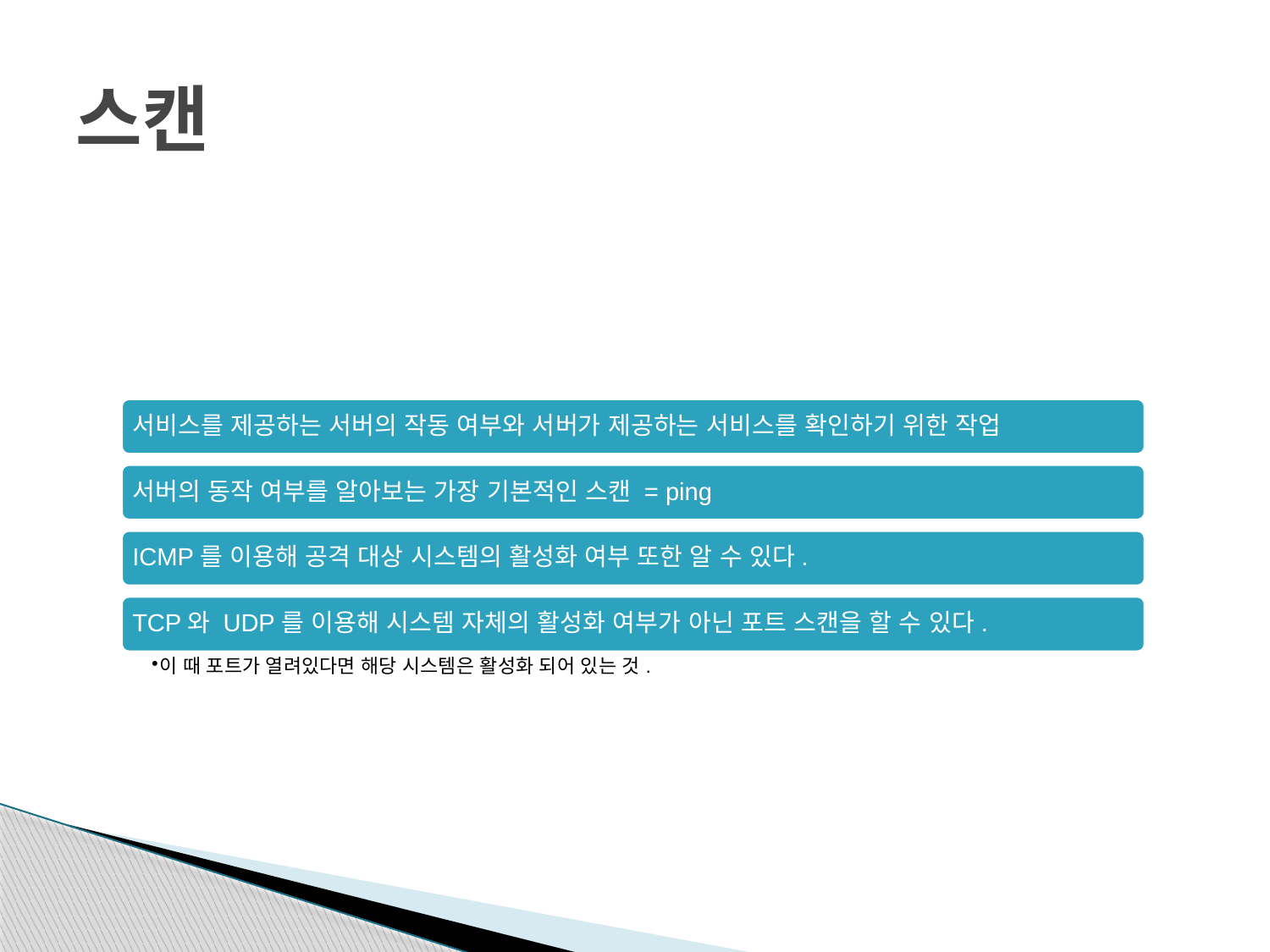

# 스캔
서비스를 제공하는 서버의 작동 여부와 서버가 제공하는 서비스를 확인하기 위한 작업
서버의 동작 여부를 알아보는 가장 기본적인 스캔 = ping
ICMP를 이용해 공격 대상 시스템의 활성화 여부 또한 알 수 있다.
TCP와 UDP를 이용해 시스템 자체의 활성화 여부가 아닌 포트 스캔을 할 수 있다.
이 때 포트가 열려있다면 해당 시스템은 활성화 되어 있는 것.